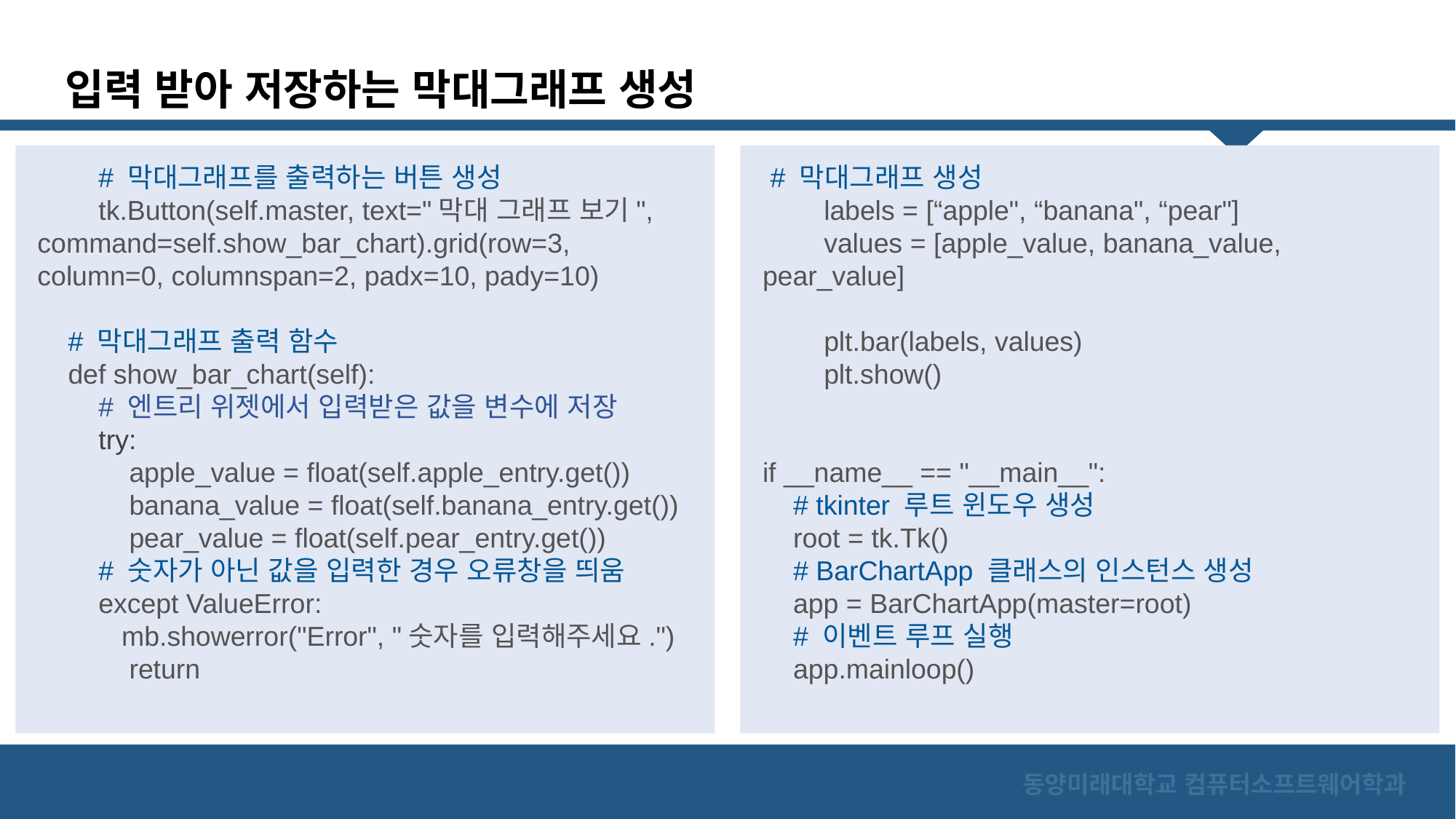

입력 받아 저장하는 막대그래프 생성

        # 막대그래프를 출력하는 버튼 생성
        tk.Button(self.master, text="막대 그래프 보기", command=self.show_bar_chart).grid(row=3, column=0, columnspan=2, padx=10, pady=10)

    # 막대그래프 출력 함수
    def show_bar_chart(self):
        # 엔트리 위젯에서 입력받은 값을 변수에 저장
        try:
            apple_value = float(self.apple_entry.get())
            banana_value = float(self.banana_entry.get())
            pear_value = float(self.pear_entry.get())
        # 숫자가 아닌 값을 입력한 경우 오류창을 띄움
        except ValueError:
           mb.showerror("Error", "숫자를 입력해주세요.")
            return
 # 막대그래프 생성
        labels = [“apple", “banana", “pear"]
        values = [apple_value, banana_value, pear_value]

        plt.bar(labels, values)
        plt.show()

if __name__ == "__main__":
    # tkinter 루트 윈도우 생성
    root = tk.Tk()
    # BarChartApp 클래스의 인스턴스 생성
    app = BarChartApp(master=root)
    # 이벤트 루프 실행
    app.mainloop()

동양미래대학교 컴퓨터소프트웨어학과